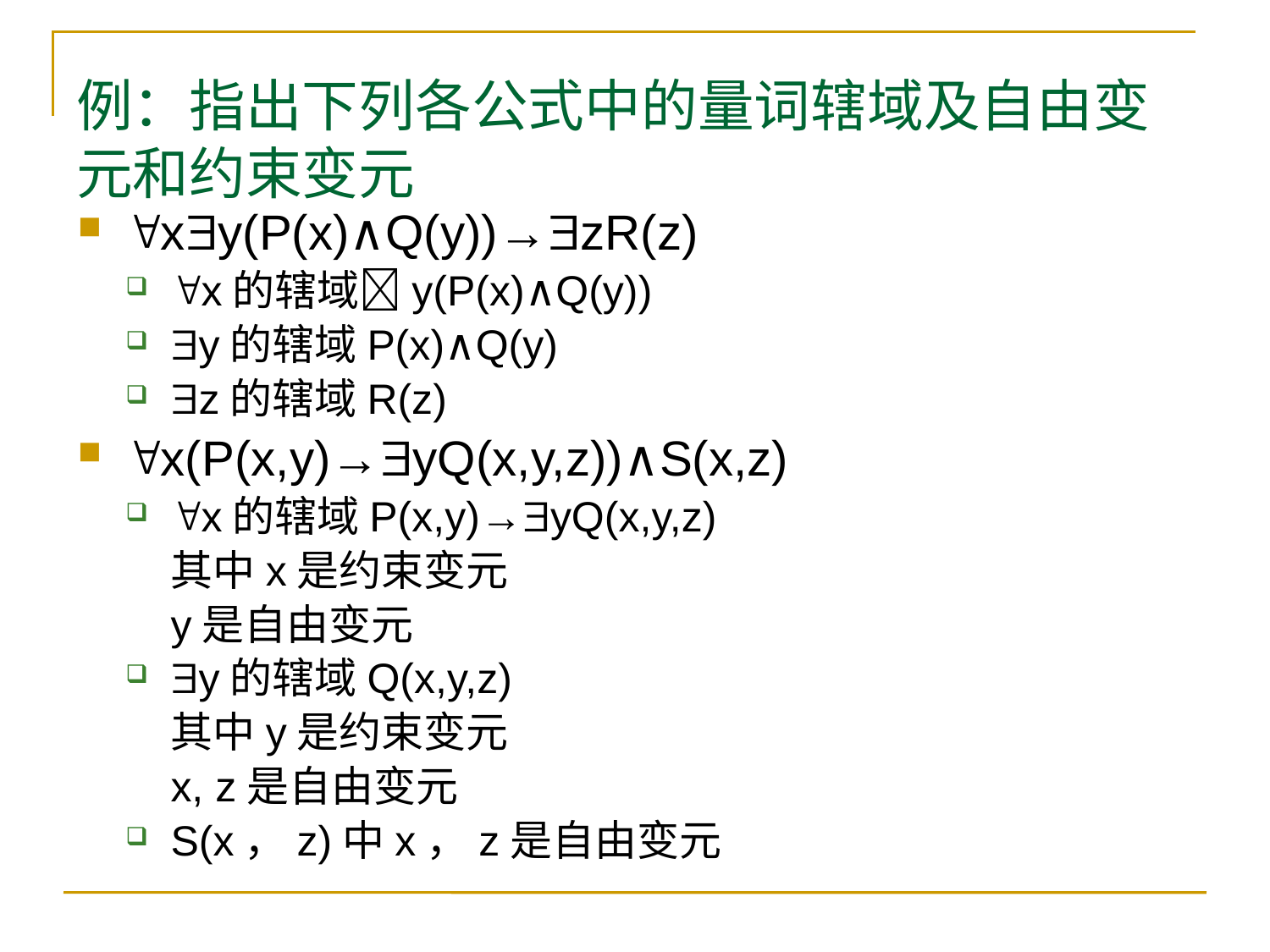

# 例：指出下列各公式中的量词辖域及自由变元和约束变元
∀x∃y(P(x)∧Q(y))→∃zR(z)
∀x的辖域∃y(P(x)∧Q(y))
∃y的辖域P(x)∧Q(y)
∃z的辖域R(z)
∀x(P(x,y)→∃yQ(x,y,z))∧S(x,z)
∀x的辖域P(x,y)→∃yQ(x,y,z)
	其中x是约束变元
	y是自由变元
∃y的辖域Q(x,y,z)
	其中y是约束变元
	x, z是自由变元
S(x，z)中x，z是自由变元